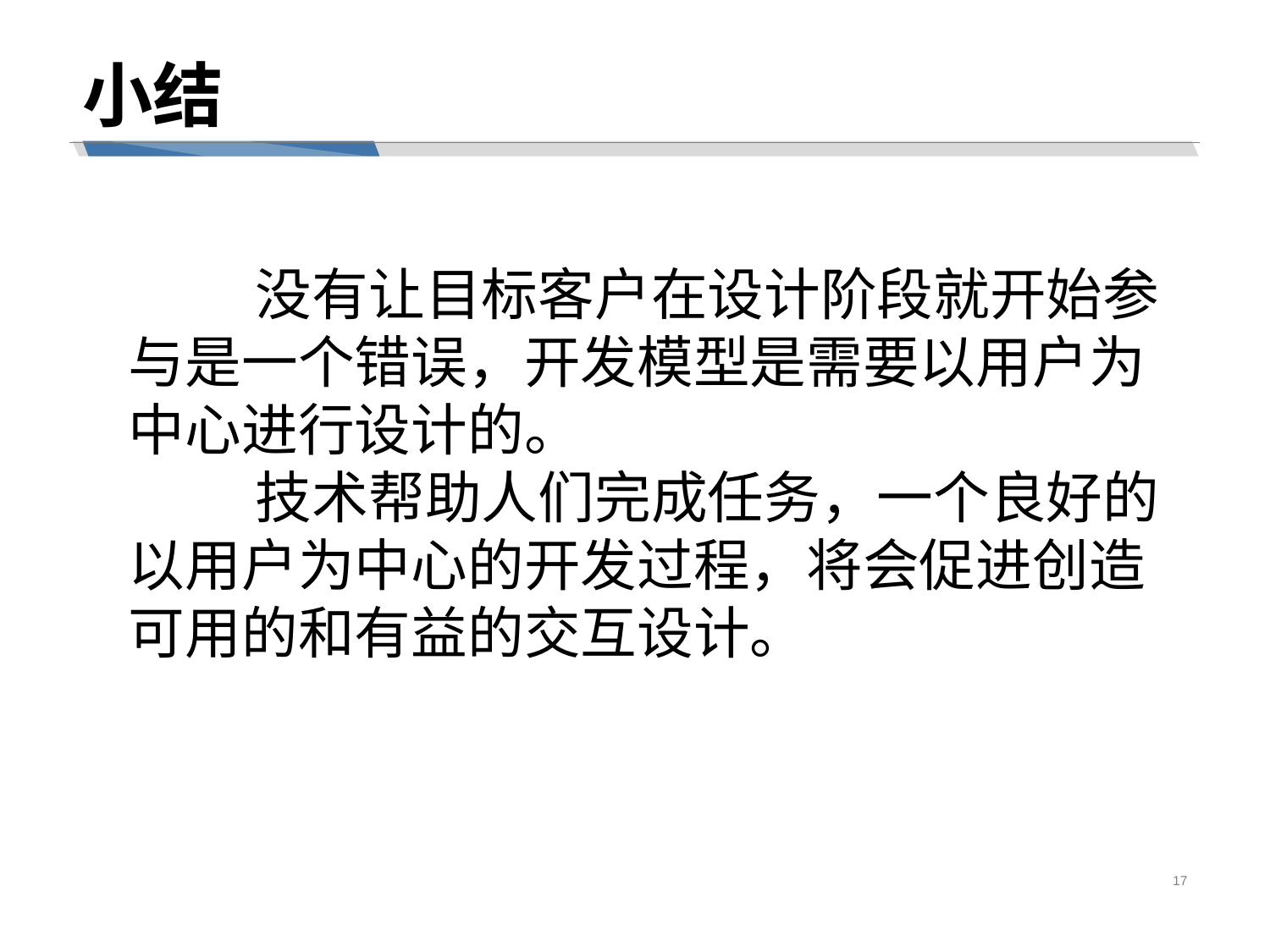

# 小结
	没有让目标客户在设计阶段就开始参与是一个错误，开发模型是需要以用户为中心进行设计的。
	技术帮助人们完成任务，一个良好的以用户为中心的开发过程，将会促进创造可用的和有益的交互设计。
17